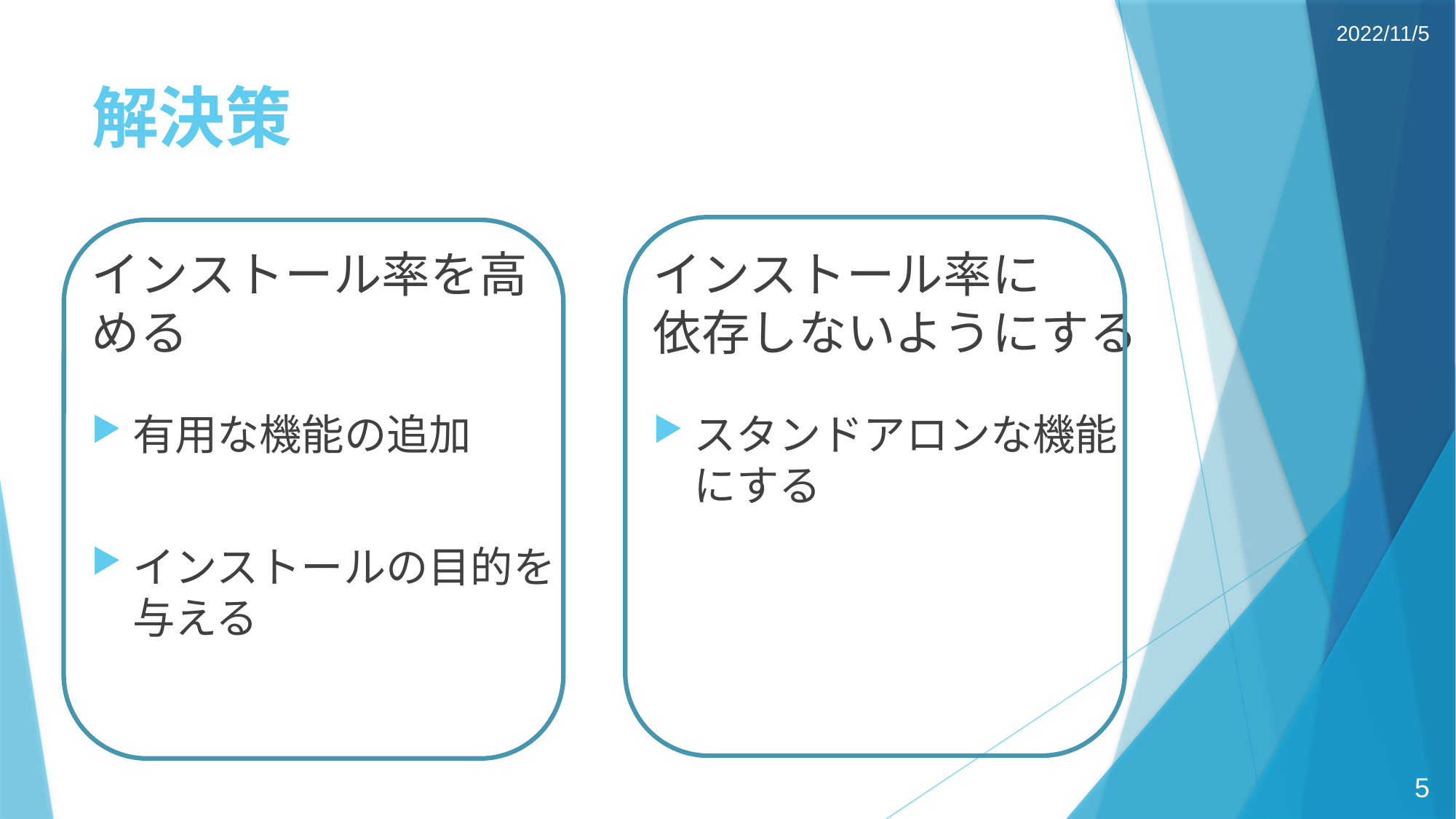

2022/11/5
# 解決策

インストール率を高める
インストール率に
依存しないようにする
有用な機能の追加

インストールの目的を
与える
スタンドアロンな機能
にする
5